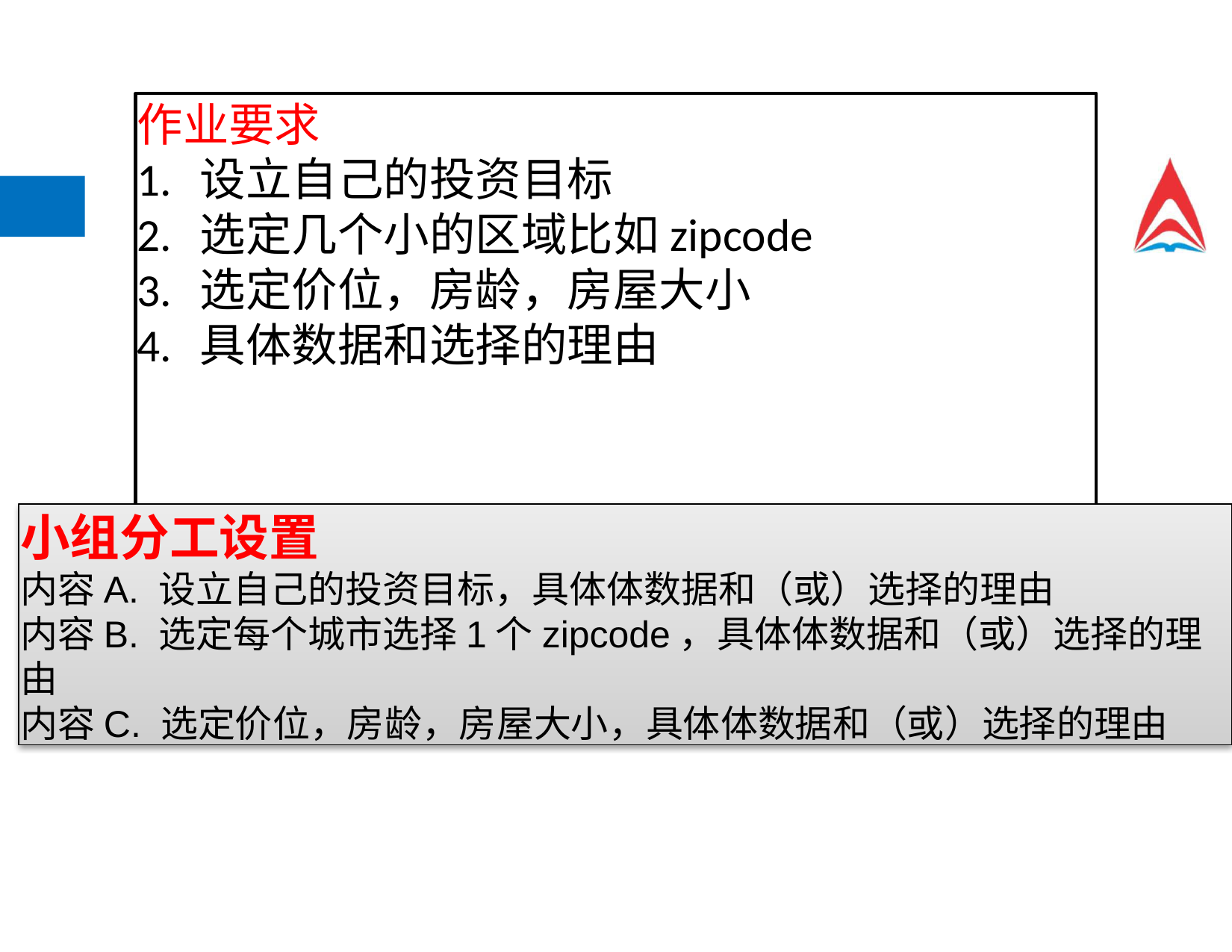

作业要求
设立自己的投资目标
选定几个小的区域比如zipcode
选定价位，房龄，房屋大小
具体数据和选择的理由
小组分工设置
内容A. 设立自己的投资目标，具体体数据和（或）选择的理由
内容B. 选定每个城市选择1个zipcode，具体体数据和（或）选择的理由
内容C. 选定价位，房龄，房屋大小，具体体数据和（或）选择的理由